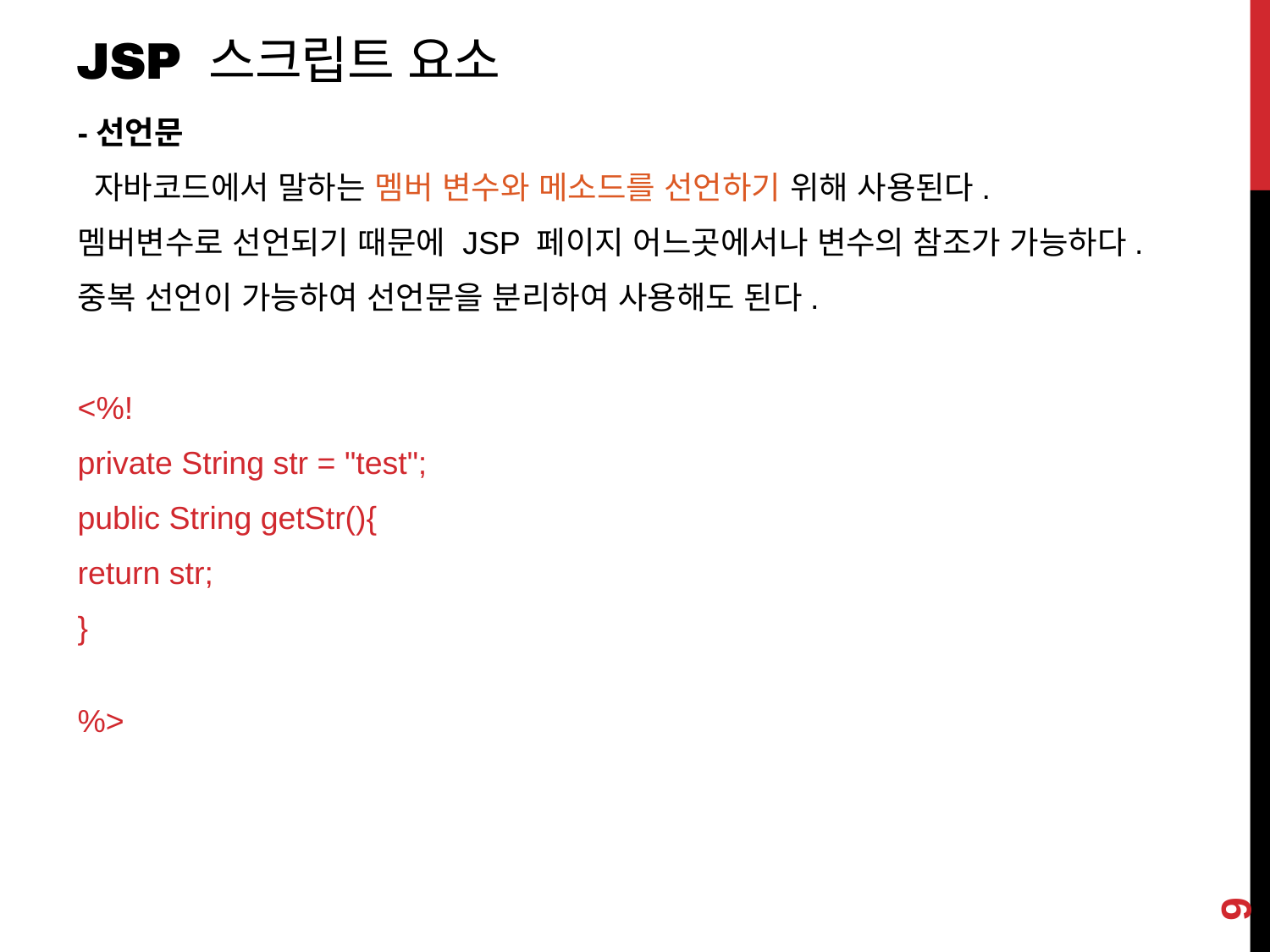

# JSP 스크립트 요소
-선언문
 자바코드에서 말하는 멤버 변수와 메소드를 선언하기 위해 사용된다.
멤버변수로 선언되기 때문에 JSP 페이지 어느곳에서나 변수의 참조가 가능하다.
중복 선언이 가능하여 선언문을 분리하여 사용해도 된다.

<%!
private String str = "test";
public String getStr(){
return str;
}
%>
9